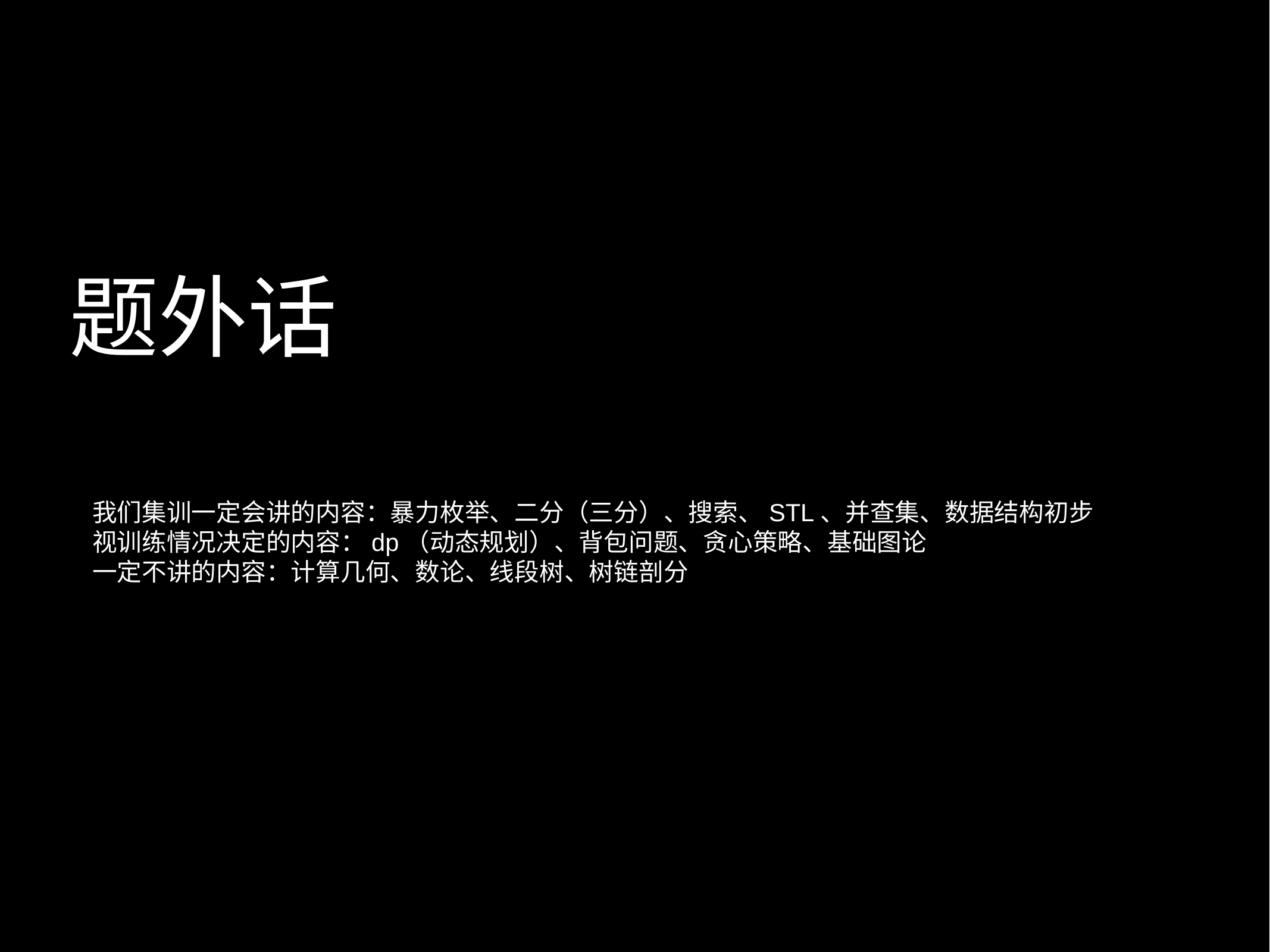

# 题外话
我们集训一定会讲的内容：暴力枚举、二分（三分）、搜索、STL、并查集、数据结构初步
视训练情况决定的内容：dp（动态规划）、背包问题、贪心策略、基础图论
一定不讲的内容：计算几何、数论、线段树、树链剖分